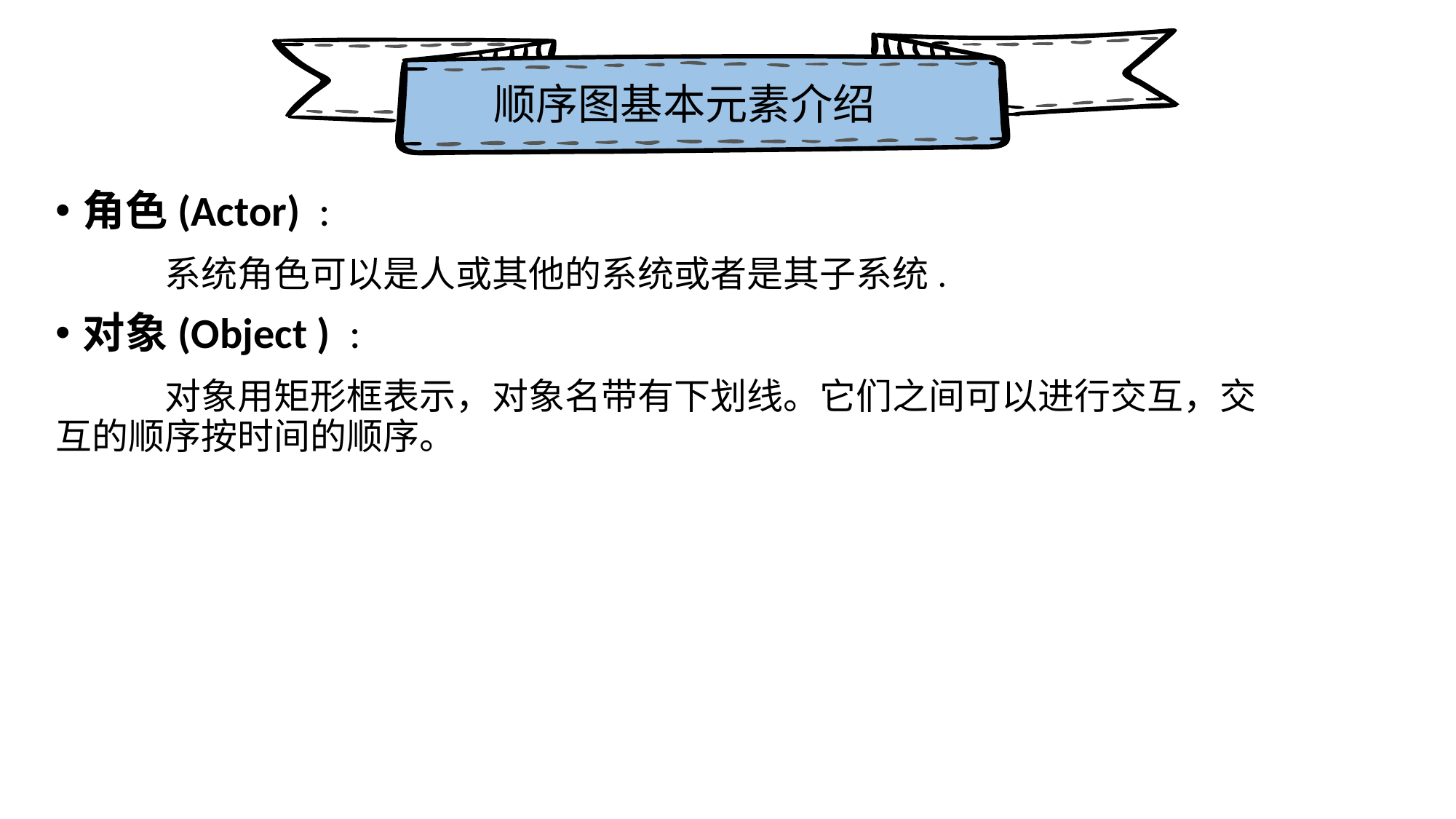

顺序图基本元素介绍
角色(Actor)  :
	系统角色可以是人或其他的系统或者是其子系统.
对象(Object )  :
	对象用矩形框表示，对象名带有下划线。它们之间可以进行交互，交互的顺序按时间的顺序。